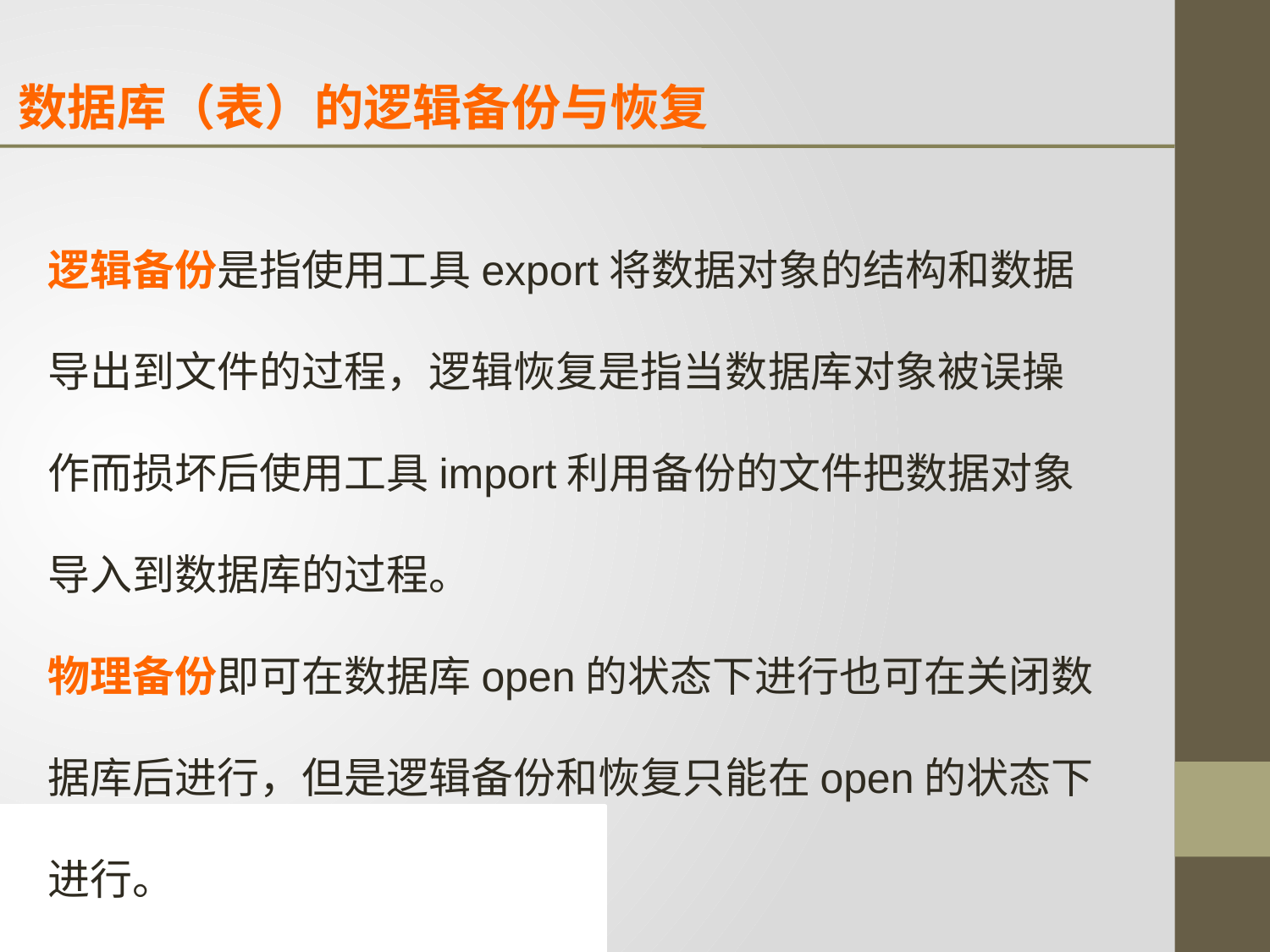

数据库（表）的逻辑备份与恢复
逻辑备份是指使用工具export将数据对象的结构和数据导出到文件的过程，逻辑恢复是指当数据库对象被误操作而损坏后使用工具import利用备份的文件把数据对象导入到数据库的过程。
物理备份即可在数据库open的状态下进行也可在关闭数据库后进行，但是逻辑备份和恢复只能在open的状态下进行。